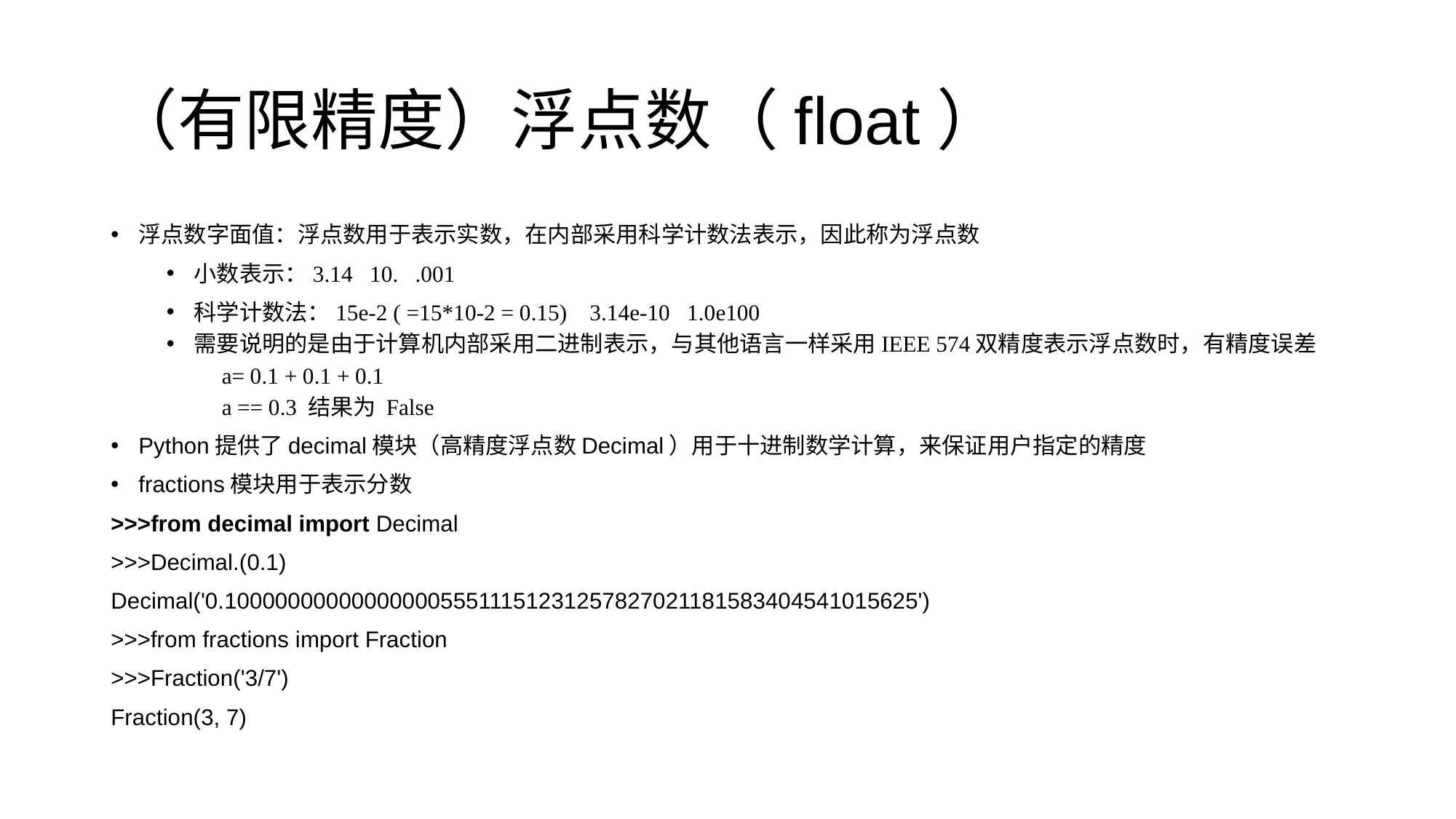

# （有限精度）浮点数（float）
浮点数字面值：浮点数用于表示实数，在内部采用科学计数法表示，因此称为浮点数
小数表示：3.14   10.   .001
科学计数法：15e-2 ( =15*10-2 = 0.15)    3.14e-10   1.0e100
需要说明的是由于计算机内部采用二进制表示，与其他语言一样采用IEEE 574双精度表示浮点数时，有精度误差
a= 0.1 + 0.1 + 0.1
a == 0.3 结果为 False
Python提供了decimal模块（高精度浮点数Decimal）用于十进制数学计算，来保证用户指定的精度
fractions模块用于表示分数
>>>from decimal import Decimal
>>>Decimal.(0.1)
Decimal('0.1000000000000000055511151231257827021181583404541015625')
>>>from fractions import Fraction
>>>Fraction('3/7')
Fraction(3, 7)